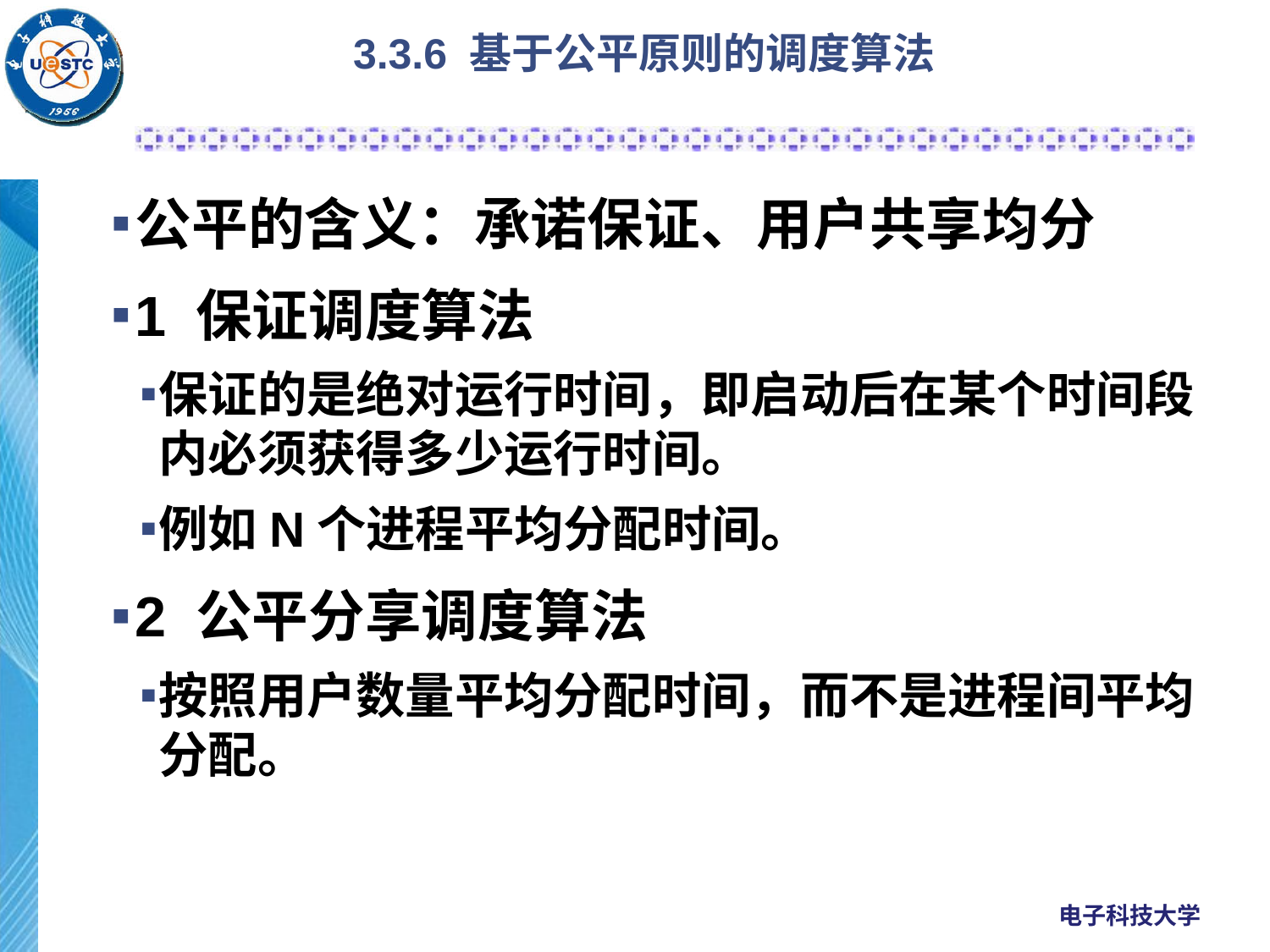

# 3.3.6 基于公平原则的调度算法
公平的含义：承诺保证、用户共享均分
1 保证调度算法
保证的是绝对运行时间，即启动后在某个时间段内必须获得多少运行时间。
例如N个进程平均分配时间。
2 公平分享调度算法
按照用户数量平均分配时间，而不是进程间平均分配。